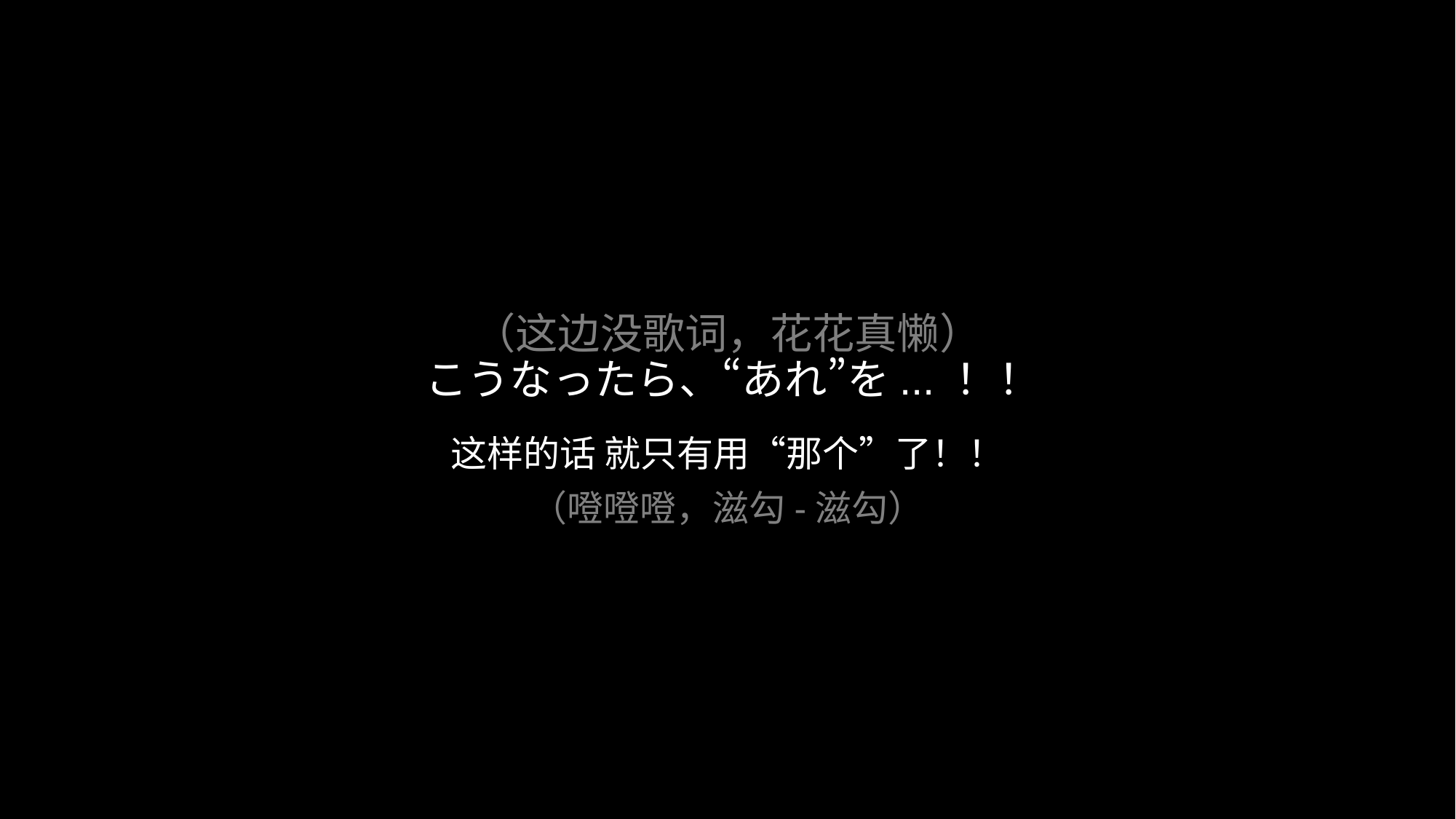

# （这边没歌词，花花真懒） こうなったら、“あれ”を...！！
这样的话 就只有用“那个”了！！
（噔噔噔，滋勾-滋勾）